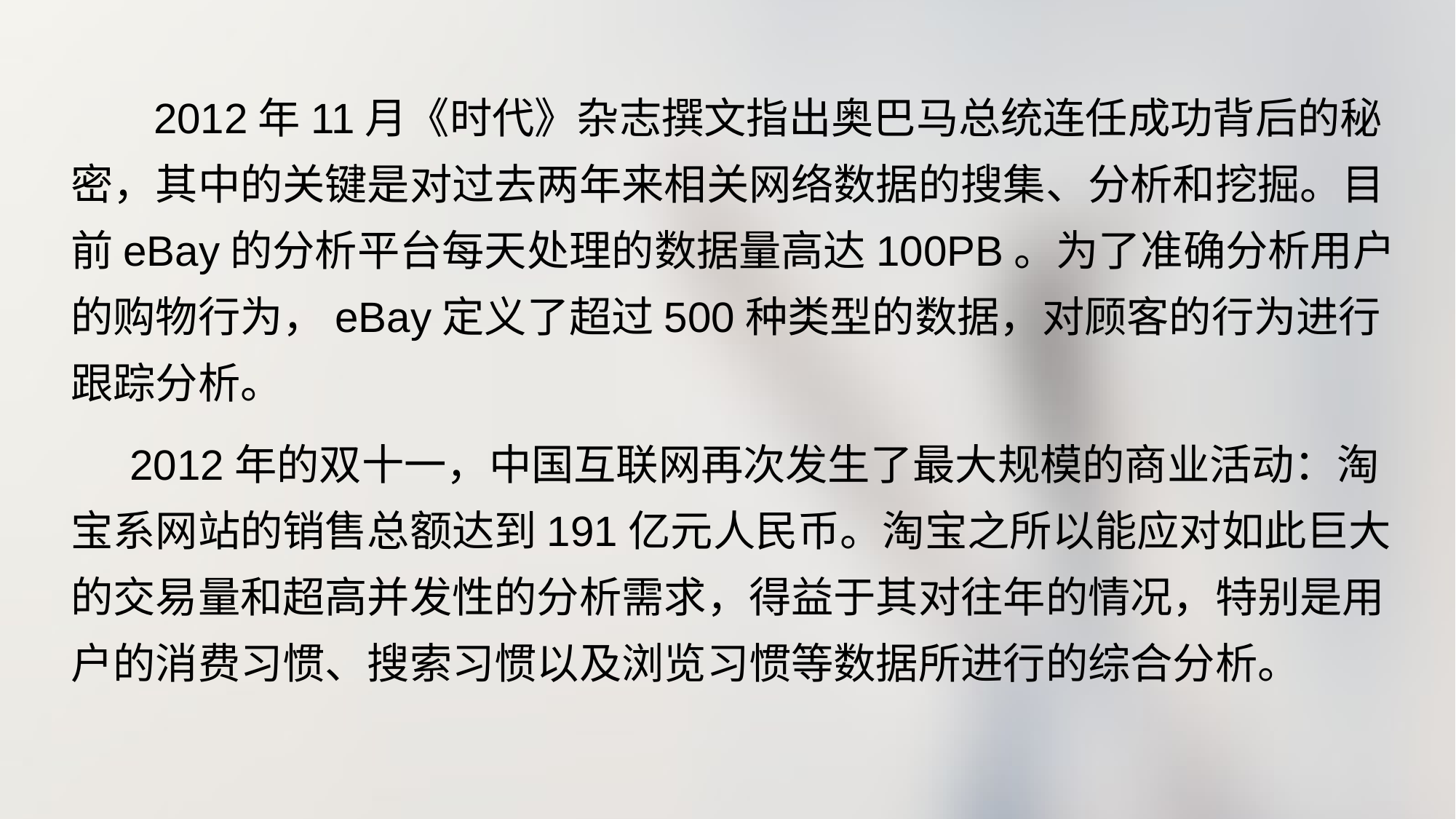

2012年11月《时代》杂志撰文指出奥巴马总统连任成功背后的秘密，其中的关键是对过去两年来相关网络数据的搜集、分析和挖掘。目前eBay的分析平台每天处理的数据量高达100PB。为了准确分析用户的购物行为，eBay定义了超过500种类型的数据，对顾客的行为进行跟踪分析。
     2012年的双十一，中国互联网再次发生了最大规模的商业活动：淘宝系网站的销售总额达到191亿元人民币。淘宝之所以能应对如此巨大的交易量和超高并发性的分析需求，得益于其对往年的情况，特别是用户的消费习惯、搜索习惯以及浏览习惯等数据所进行的综合分析。